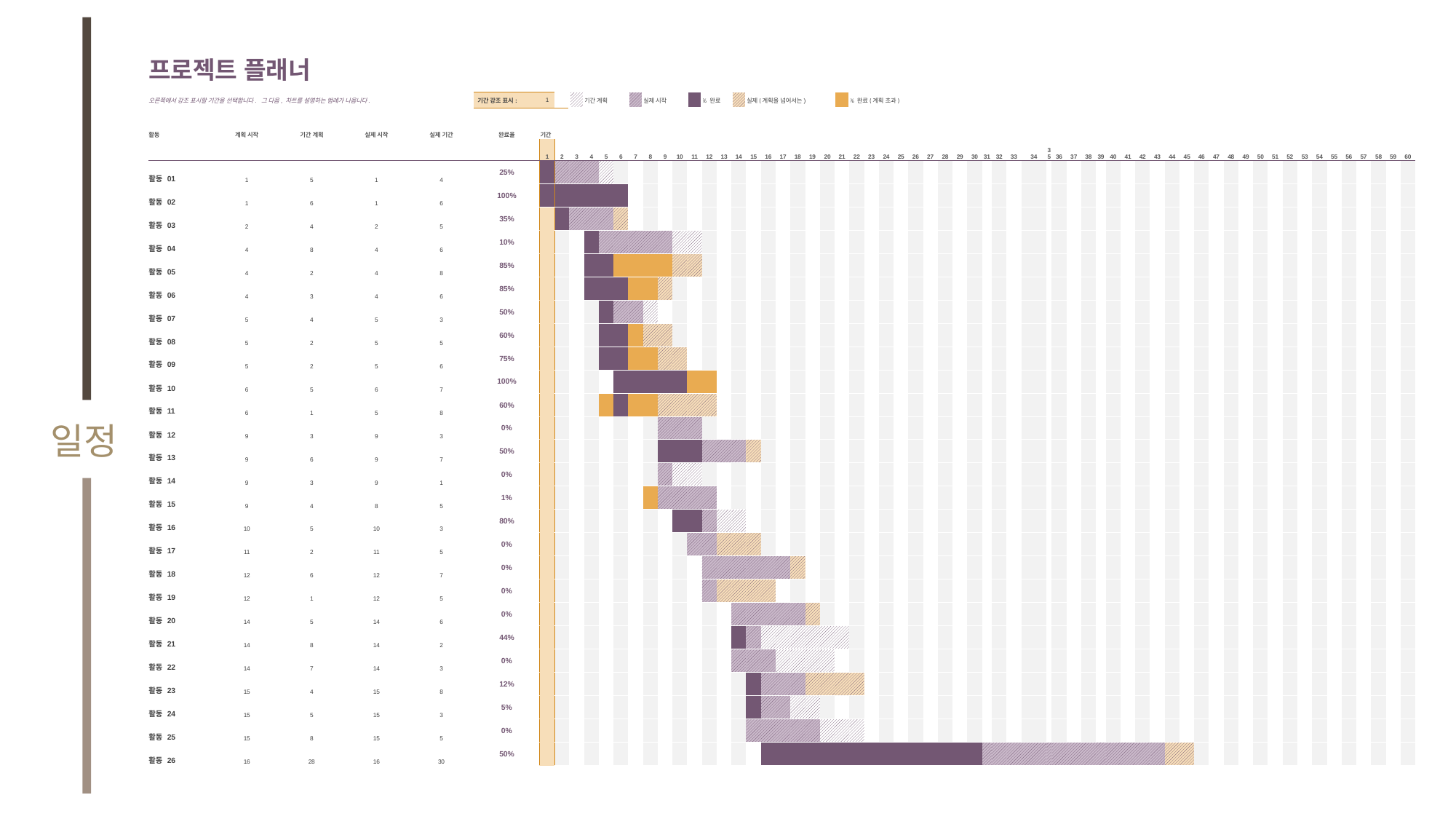

| 프로젝트 플래너 |  |  |  |  |  |  |  |  |  |  |  |  |  |  |  |  |  |  |  |  |  |  |  |  |  |  |  |  |  |  |  |  |  |  |  |  |  |  |  |  |  |  |  |  |  |  |  |  |  |  |  |  |  |  |  |  |  |  |  |  |  |  |  |  |  |
| --- | --- | --- | --- | --- | --- | --- | --- | --- | --- | --- | --- | --- | --- | --- | --- | --- | --- | --- | --- | --- | --- | --- | --- | --- | --- | --- | --- | --- | --- | --- | --- | --- | --- | --- | --- | --- | --- | --- | --- | --- | --- | --- | --- | --- | --- | --- | --- | --- | --- | --- | --- | --- | --- | --- | --- | --- | --- | --- | --- | --- | --- | --- | --- | --- | --- |
| 오른쪽에서 강조 표시할 기간을 선택합니다. 그 다음, 차트를 설명하는 범례가 나옵니다. |  |  |  |  | 기간 강조 표시: | 1 |  |  | 기간 계획 |  |  |  | 실제 시작 |  |  |  | % 완료 |  |  | 실제(계획을 넘어서는) |  |  |  |  |  |  | % 완료(계획 초과) |  |  |  |  |  |  |  |  |  |  |  |  |  |  |  |  |  |  |  |  |  |  |  |  |  |  |  |  |  |  |  |  |  |  |  |  |  |  |
| 활동 | 계획 시작 | 기간 계획 | 실제 시작 | 실제 기간 | 완료율 | 기간 |  |  |  |  |  |  |  |  |  |  |  |  |  |  |  |  |  |  |  |  |  |  |  |  |  |  |  |  |  |  |  |  |  |  |  |  |  |  |  |  |  |  |  |  |  |  |  |  |  |  |  |  |  |  |  |  |  |  |  |
|  |  |  |  |  |  | 1 | 2 | 3 | 4 | 5 | 6 | 7 | 8 | 9 | 10 | 11 | 12 | 13 | 14 | 15 | 16 | 17 | 18 | 19 | 20 | 21 | 22 | 23 | 24 | 25 | 26 | 27 | 28 | 29 | 30 | 31 | 32 | 33 | 34 | 35 | 36 | 37 | 38 | 39 | 40 | 41 | 42 | 43 | 44 | 45 | 46 | 47 | 48 | 49 | 50 | 51 | 52 | 53 | 54 | 55 | 56 | 57 | 58 | 59 | 60 |
| 활동 01 | 1 | 5 | 1 | 4 | 25% |  |  |  |  |  |  |  |  |  |  |  |  |  |  |  |  |  |  |  |  |  |  |  |  |  |  |  |  |  |  |  |  |  |  |  |  |  |  |  |  |  |  |  |  |  |  |  |  |  |  |  |  |  |  |  |  |  |  |  |  |
| 활동 02 | 1 | 6 | 1 | 6 | 100% |  |  |  |  |  |  |  |  |  |  |  |  |  |  |  |  |  |  |  |  |  |  |  |  |  |  |  |  |  |  |  |  |  |  |  |  |  |  |  |  |  |  |  |  |  |  |  |  |  |  |  |  |  |  |  |  |  |  |  |  |
| 활동 03 | 2 | 4 | 2 | 5 | 35% |  |  |  |  |  |  |  |  |  |  |  |  |  |  |  |  |  |  |  |  |  |  |  |  |  |  |  |  |  |  |  |  |  |  |  |  |  |  |  |  |  |  |  |  |  |  |  |  |  |  |  |  |  |  |  |  |  |  |  |  |
| 활동 04 | 4 | 8 | 4 | 6 | 10% |  |  |  |  |  |  |  |  |  |  |  |  |  |  |  |  |  |  |  |  |  |  |  |  |  |  |  |  |  |  |  |  |  |  |  |  |  |  |  |  |  |  |  |  |  |  |  |  |  |  |  |  |  |  |  |  |  |  |  |  |
| 활동 05 | 4 | 2 | 4 | 8 | 85% |  |  |  |  |  |  |  |  |  |  |  |  |  |  |  |  |  |  |  |  |  |  |  |  |  |  |  |  |  |  |  |  |  |  |  |  |  |  |  |  |  |  |  |  |  |  |  |  |  |  |  |  |  |  |  |  |  |  |  |  |
| 활동 06 | 4 | 3 | 4 | 6 | 85% |  |  |  |  |  |  |  |  |  |  |  |  |  |  |  |  |  |  |  |  |  |  |  |  |  |  |  |  |  |  |  |  |  |  |  |  |  |  |  |  |  |  |  |  |  |  |  |  |  |  |  |  |  |  |  |  |  |  |  |  |
| 활동 07 | 5 | 4 | 5 | 3 | 50% |  |  |  |  |  |  |  |  |  |  |  |  |  |  |  |  |  |  |  |  |  |  |  |  |  |  |  |  |  |  |  |  |  |  |  |  |  |  |  |  |  |  |  |  |  |  |  |  |  |  |  |  |  |  |  |  |  |  |  |  |
| 활동 08 | 5 | 2 | 5 | 5 | 60% |  |  |  |  |  |  |  |  |  |  |  |  |  |  |  |  |  |  |  |  |  |  |  |  |  |  |  |  |  |  |  |  |  |  |  |  |  |  |  |  |  |  |  |  |  |  |  |  |  |  |  |  |  |  |  |  |  |  |  |  |
| 활동 09 | 5 | 2 | 5 | 6 | 75% |  |  |  |  |  |  |  |  |  |  |  |  |  |  |  |  |  |  |  |  |  |  |  |  |  |  |  |  |  |  |  |  |  |  |  |  |  |  |  |  |  |  |  |  |  |  |  |  |  |  |  |  |  |  |  |  |  |  |  |  |
| 활동 10 | 6 | 5 | 6 | 7 | 100% |  |  |  |  |  |  |  |  |  |  |  |  |  |  |  |  |  |  |  |  |  |  |  |  |  |  |  |  |  |  |  |  |  |  |  |  |  |  |  |  |  |  |  |  |  |  |  |  |  |  |  |  |  |  |  |  |  |  |  |  |
| 활동 11 | 6 | 1 | 5 | 8 | 60% |  |  |  |  |  |  |  |  |  |  |  |  |  |  |  |  |  |  |  |  |  |  |  |  |  |  |  |  |  |  |  |  |  |  |  |  |  |  |  |  |  |  |  |  |  |  |  |  |  |  |  |  |  |  |  |  |  |  |  |  |
| 활동 12 | 9 | 3 | 9 | 3 | 0% |  |  |  |  |  |  |  |  |  |  |  |  |  |  |  |  |  |  |  |  |  |  |  |  |  |  |  |  |  |  |  |  |  |  |  |  |  |  |  |  |  |  |  |  |  |  |  |  |  |  |  |  |  |  |  |  |  |  |  |  |
| 활동 13 | 9 | 6 | 9 | 7 | 50% |  |  |  |  |  |  |  |  |  |  |  |  |  |  |  |  |  |  |  |  |  |  |  |  |  |  |  |  |  |  |  |  |  |  |  |  |  |  |  |  |  |  |  |  |  |  |  |  |  |  |  |  |  |  |  |  |  |  |  |  |
| 활동 14 | 9 | 3 | 9 | 1 | 0% |  |  |  |  |  |  |  |  |  |  |  |  |  |  |  |  |  |  |  |  |  |  |  |  |  |  |  |  |  |  |  |  |  |  |  |  |  |  |  |  |  |  |  |  |  |  |  |  |  |  |  |  |  |  |  |  |  |  |  |  |
| 활동 15 | 9 | 4 | 8 | 5 | 1% |  |  |  |  |  |  |  |  |  |  |  |  |  |  |  |  |  |  |  |  |  |  |  |  |  |  |  |  |  |  |  |  |  |  |  |  |  |  |  |  |  |  |  |  |  |  |  |  |  |  |  |  |  |  |  |  |  |  |  |  |
| 활동 16 | 10 | 5 | 10 | 3 | 80% |  |  |  |  |  |  |  |  |  |  |  |  |  |  |  |  |  |  |  |  |  |  |  |  |  |  |  |  |  |  |  |  |  |  |  |  |  |  |  |  |  |  |  |  |  |  |  |  |  |  |  |  |  |  |  |  |  |  |  |  |
| 활동 17 | 11 | 2 | 11 | 5 | 0% |  |  |  |  |  |  |  |  |  |  |  |  |  |  |  |  |  |  |  |  |  |  |  |  |  |  |  |  |  |  |  |  |  |  |  |  |  |  |  |  |  |  |  |  |  |  |  |  |  |  |  |  |  |  |  |  |  |  |  |  |
| 활동 18 | 12 | 6 | 12 | 7 | 0% |  |  |  |  |  |  |  |  |  |  |  |  |  |  |  |  |  |  |  |  |  |  |  |  |  |  |  |  |  |  |  |  |  |  |  |  |  |  |  |  |  |  |  |  |  |  |  |  |  |  |  |  |  |  |  |  |  |  |  |  |
| 활동 19 | 12 | 1 | 12 | 5 | 0% |  |  |  |  |  |  |  |  |  |  |  |  |  |  |  |  |  |  |  |  |  |  |  |  |  |  |  |  |  |  |  |  |  |  |  |  |  |  |  |  |  |  |  |  |  |  |  |  |  |  |  |  |  |  |  |  |  |  |  |  |
| 활동 20 | 14 | 5 | 14 | 6 | 0% |  |  |  |  |  |  |  |  |  |  |  |  |  |  |  |  |  |  |  |  |  |  |  |  |  |  |  |  |  |  |  |  |  |  |  |  |  |  |  |  |  |  |  |  |  |  |  |  |  |  |  |  |  |  |  |  |  |  |  |  |
| 활동 21 | 14 | 8 | 14 | 2 | 44% |  |  |  |  |  |  |  |  |  |  |  |  |  |  |  |  |  |  |  |  |  |  |  |  |  |  |  |  |  |  |  |  |  |  |  |  |  |  |  |  |  |  |  |  |  |  |  |  |  |  |  |  |  |  |  |  |  |  |  |  |
| 활동 22 | 14 | 7 | 14 | 3 | 0% |  |  |  |  |  |  |  |  |  |  |  |  |  |  |  |  |  |  |  |  |  |  |  |  |  |  |  |  |  |  |  |  |  |  |  |  |  |  |  |  |  |  |  |  |  |  |  |  |  |  |  |  |  |  |  |  |  |  |  |  |
| 활동 23 | 15 | 4 | 15 | 8 | 12% |  |  |  |  |  |  |  |  |  |  |  |  |  |  |  |  |  |  |  |  |  |  |  |  |  |  |  |  |  |  |  |  |  |  |  |  |  |  |  |  |  |  |  |  |  |  |  |  |  |  |  |  |  |  |  |  |  |  |  |  |
| 활동 24 | 15 | 5 | 15 | 3 | 5% |  |  |  |  |  |  |  |  |  |  |  |  |  |  |  |  |  |  |  |  |  |  |  |  |  |  |  |  |  |  |  |  |  |  |  |  |  |  |  |  |  |  |  |  |  |  |  |  |  |  |  |  |  |  |  |  |  |  |  |  |
| 활동 25 | 15 | 8 | 15 | 5 | 0% |  |  |  |  |  |  |  |  |  |  |  |  |  |  |  |  |  |  |  |  |  |  |  |  |  |  |  |  |  |  |  |  |  |  |  |  |  |  |  |  |  |  |  |  |  |  |  |  |  |  |  |  |  |  |  |  |  |  |  |  |
| 활동 26 | 16 | 28 | 16 | 30 | 50% |  |  |  |  |  |  |  |  |  |  |  |  |  |  |  |  |  |  |  |  |  |  |  |  |  |  |  |  |  |  |  |  |  |  |  |  |  |  |  |  |  |  |  |  |  |  |  |  |  |  |  |  |  |  |  |  |  |  |  |  |
  일정